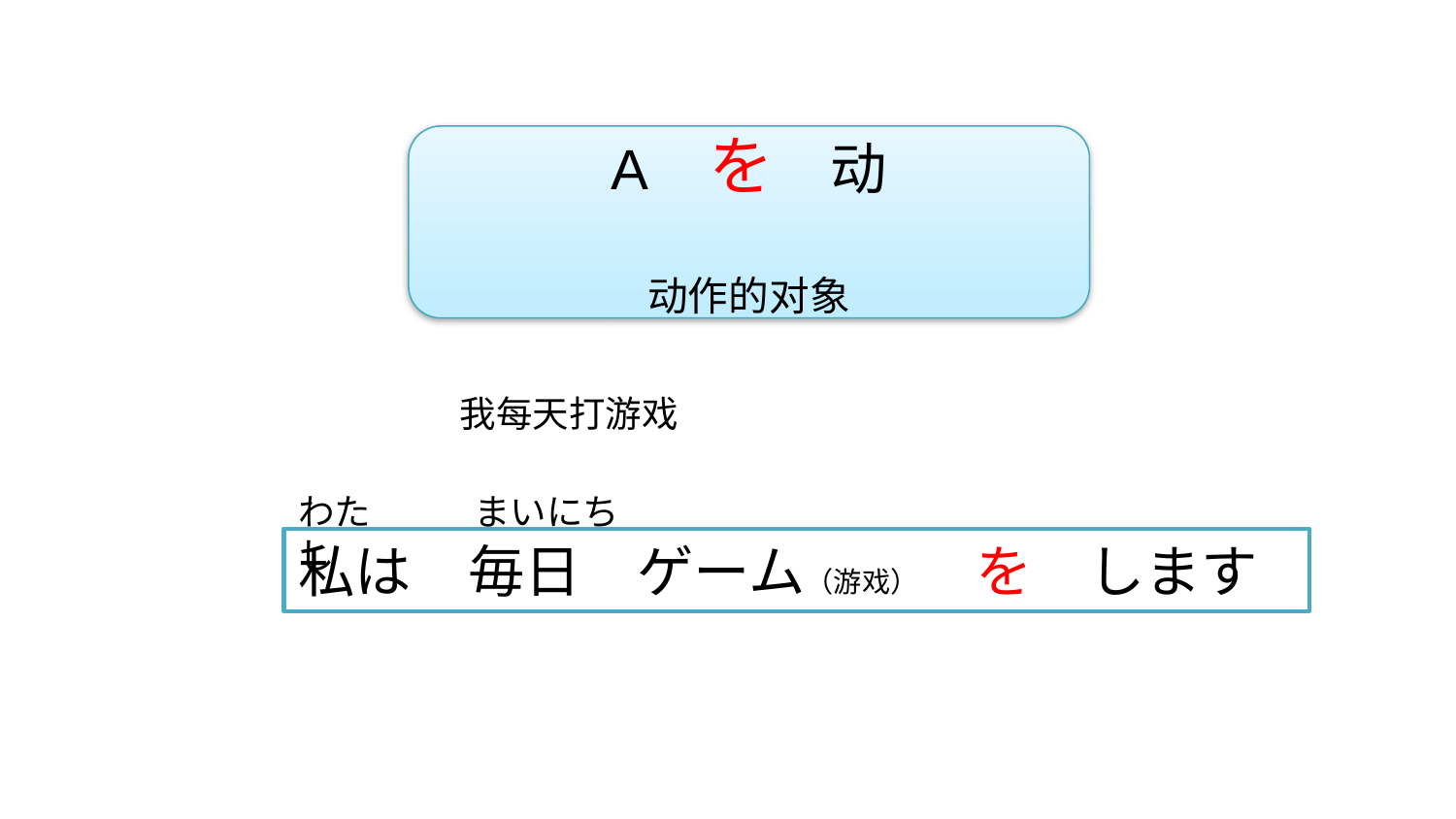

A   を　动

动作的对象
我每天打游戏
わたし
まいにち
私は　毎日　ゲーム（游戏）　を　します